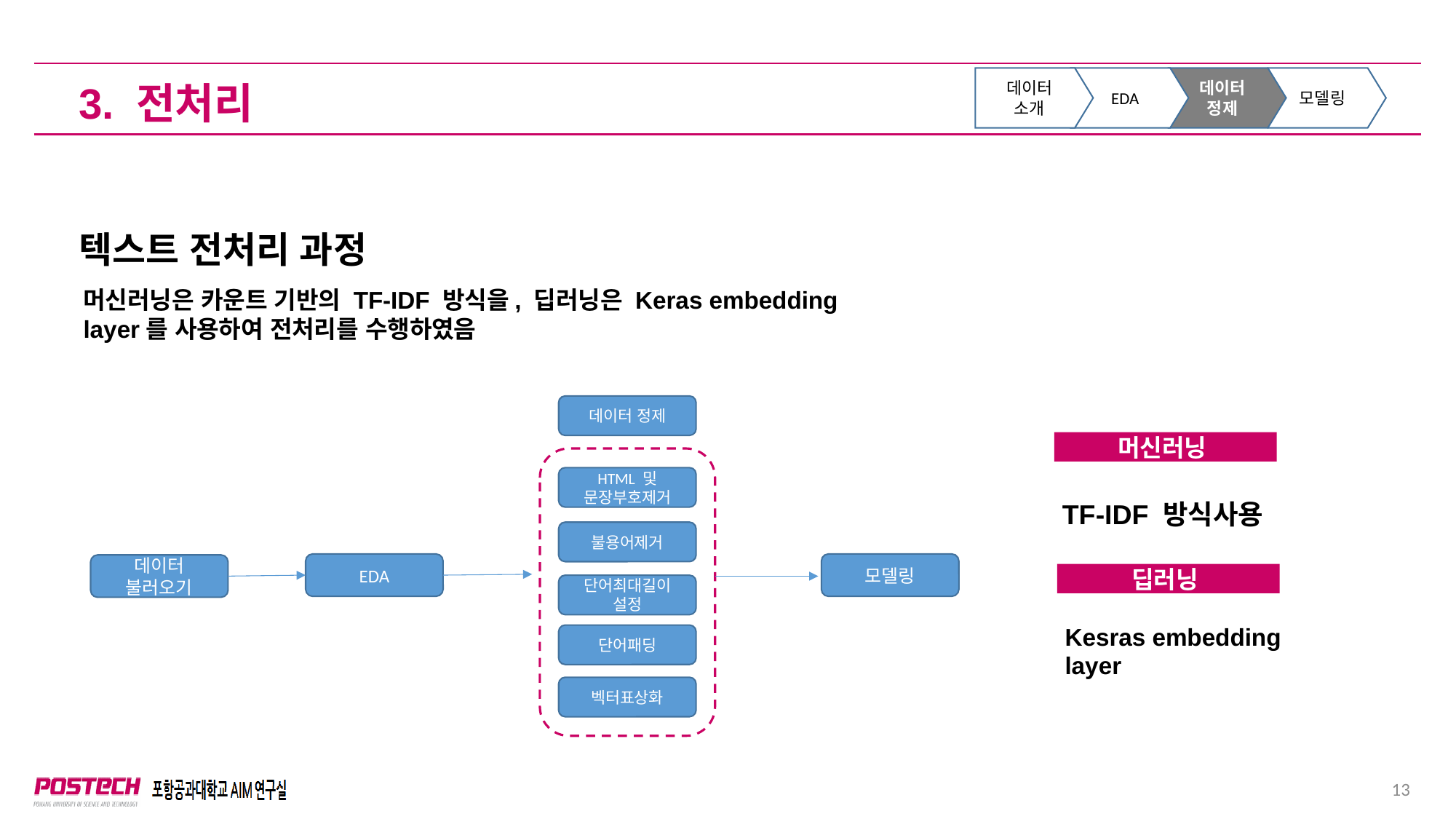

데이터
소개
EDA
데이터
정제
모델링
3. 전처리
텍스트 전처리 과정
머신러닝은 카운트 기반의 TF-IDF 방식을, 딥러닝은 Keras embedding layer를 사용하여 전처리를 수행하였음
데이터 정제

HTML 및 문장부호제거
불용어제거
모델링
EDA
데이터 불러오기
단어최대길이 설정
단어패딩
벡터표상화
머신러닝
TF-IDF 방식사용
딥러닝
Kesras embedding layer